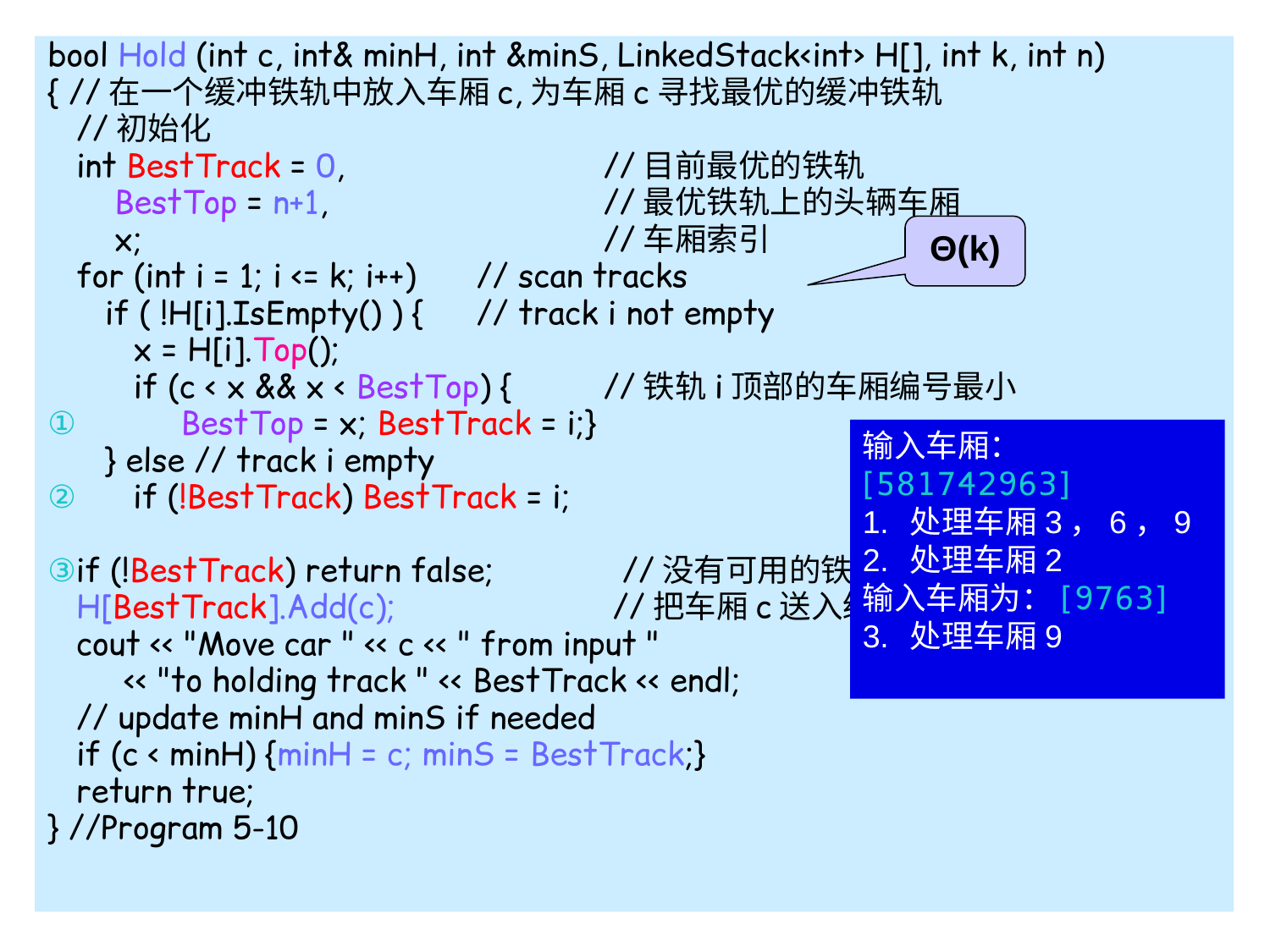

bool Hold (int c, int& minH, int &minS, LinkedStack<int> H[], int k, int n)
{ //在一个缓冲铁轨中放入车厢c,为车厢c寻找最优的缓冲铁轨
   //初始化
   int BestTrack = 0,     		//目前最优的铁轨
       BestTop = n+1,   		//最优铁轨上的头辆车厢
       x;                          		//车厢索引
   for (int i = 1; i <= k; i++)   	// scan tracks
      if ( !H[i].IsEmpty() ) {  	// track i not empty
         x = H[i].Top();
         if (c < x && x < BestTop) {	//铁轨i顶部的车厢编号最小
①           BestTop = x; BestTrack = i;}
      } else // track i empty
②      if (!BestTrack) BestTrack = i;

③if (!BestTrack) return false;  	  //没有可用的铁轨
   H[BestTrack].Add(c);           	 //把车厢c送入缓冲铁轨
   cout << "Move car " << c << " from input "
        << "to holding track " << BestTrack << endl;
   // update minH and minS if needed
   if (c < minH) {minH = c; minS = BestTrack;}
   return true;
} //Program 5-10
# 5.4.3  火车车厢重排
Θ(k)
输入车厢：[581742963]
处理车厢3，6，9
处理车厢2
输入车厢为：[9763]
处理车厢9

35